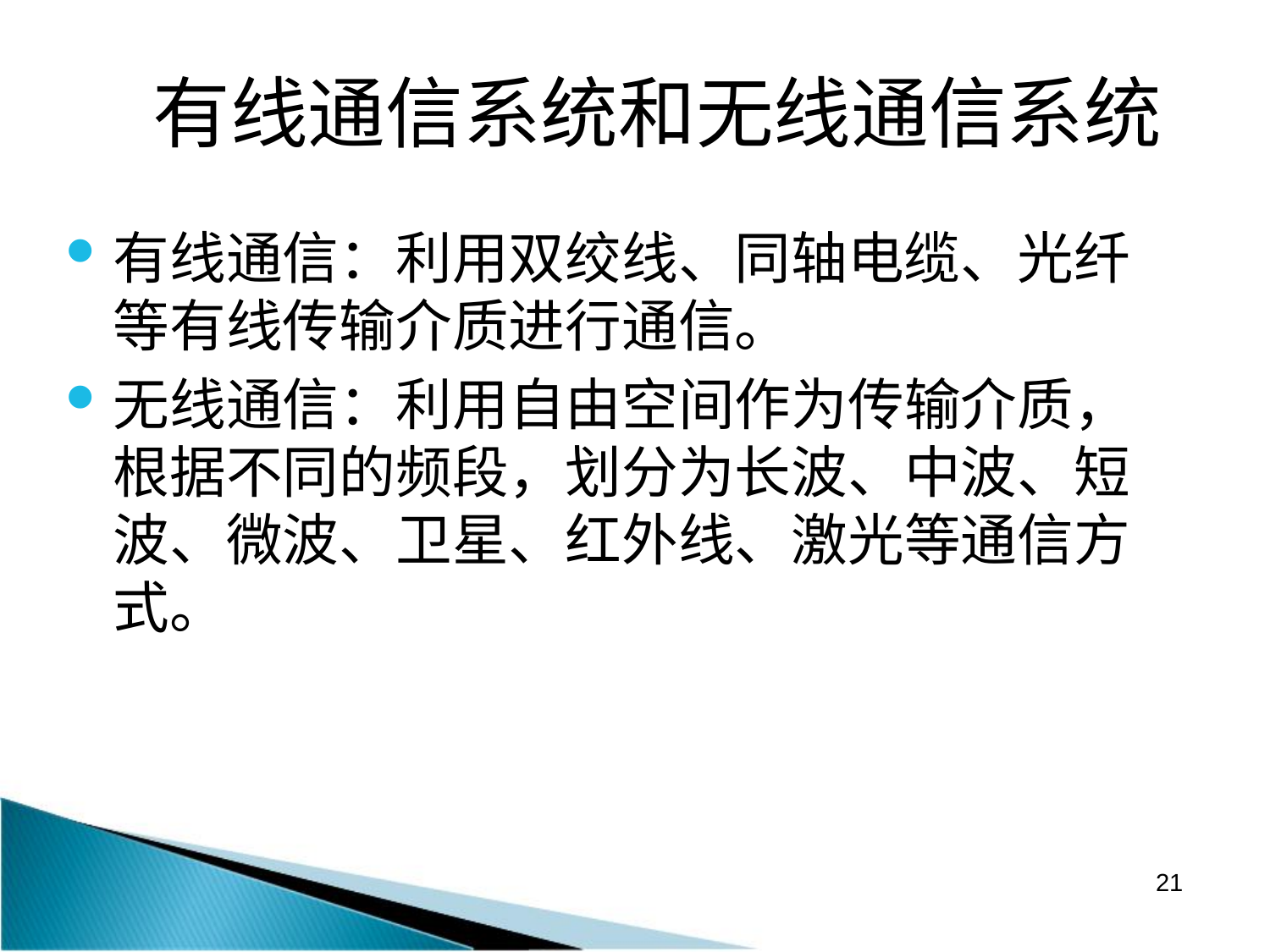

# 有线通信系统和无线通信系统
有线通信：利用双绞线、同轴电缆、光纤等有线传输介质进行通信。
无线通信：利用自由空间作为传输介质，根据不同的频段，划分为长波、中波、短波、微波、卫星、红外线、激光等通信方式。
21